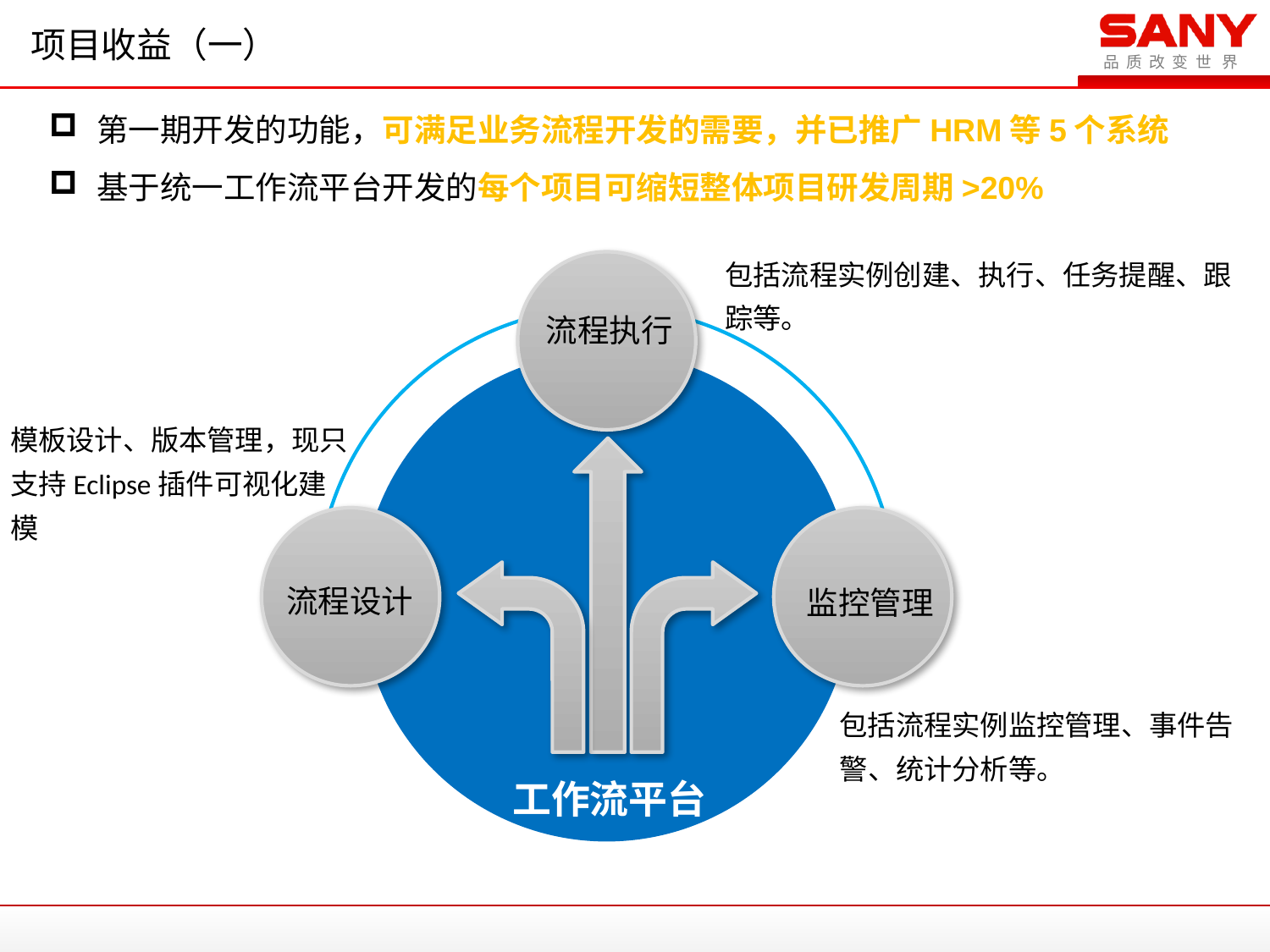

# 项目收益（一）
第一期开发的功能，可满足业务流程开发的需要，并已推广HRM等5个系统
基于统一工作流平台开发的每个项目可缩短整体项目研发周期>20%

包括流程实例创建、执行、任务提醒、跟踪等。

流程执行
模板设计、版本管理，现只支持Eclipse插件可视化建模

流程设计
监控管理
包括流程实例监控管理、事件告警、统计分析等。
工作流平台

11